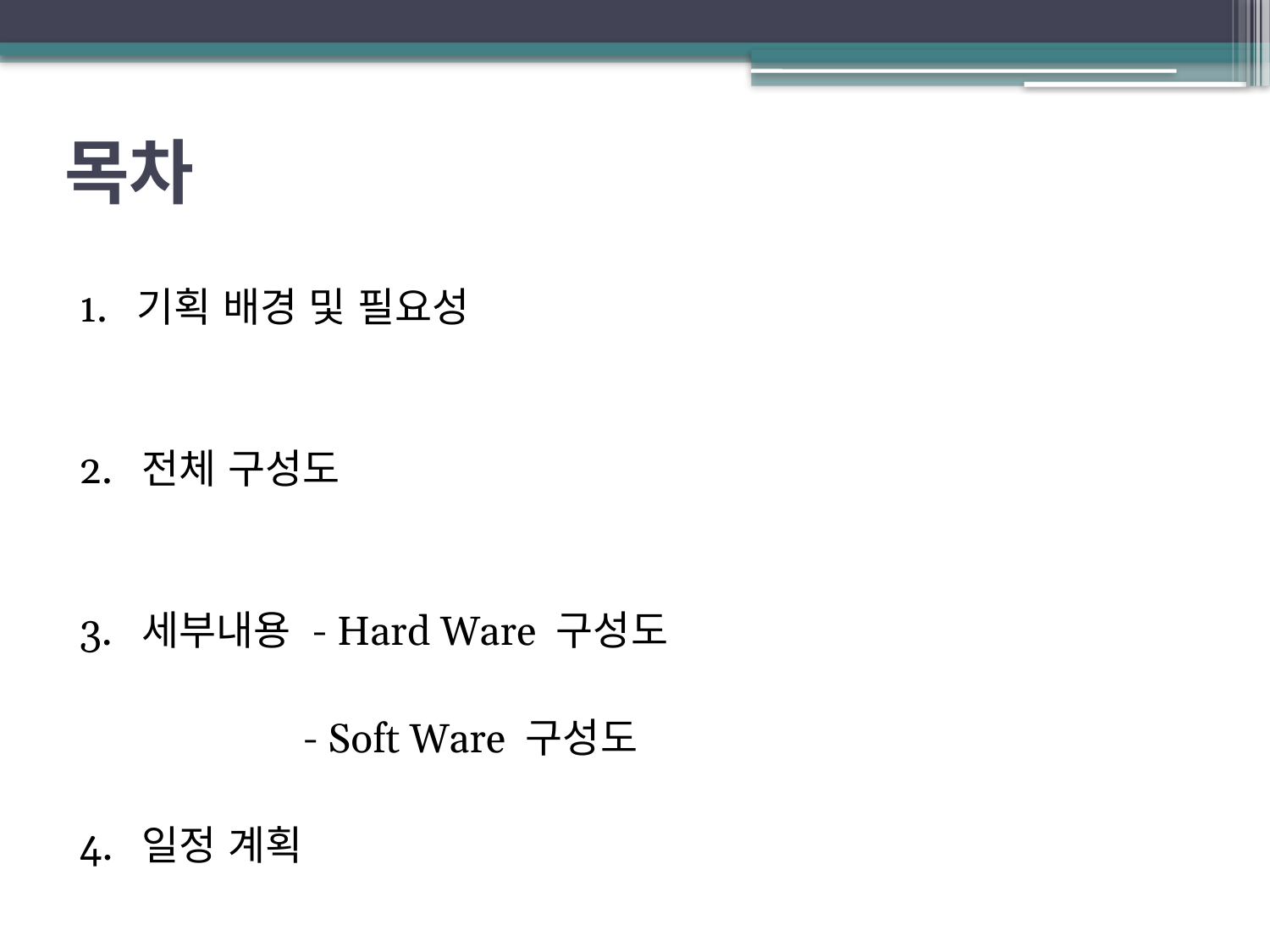

# 목차
1.  기획 배경 및 필요성

2.  전체 구성도

3.  세부내용 - Hard Ware 구성도

                       - Soft Ware 구성도

4.  일정 계획